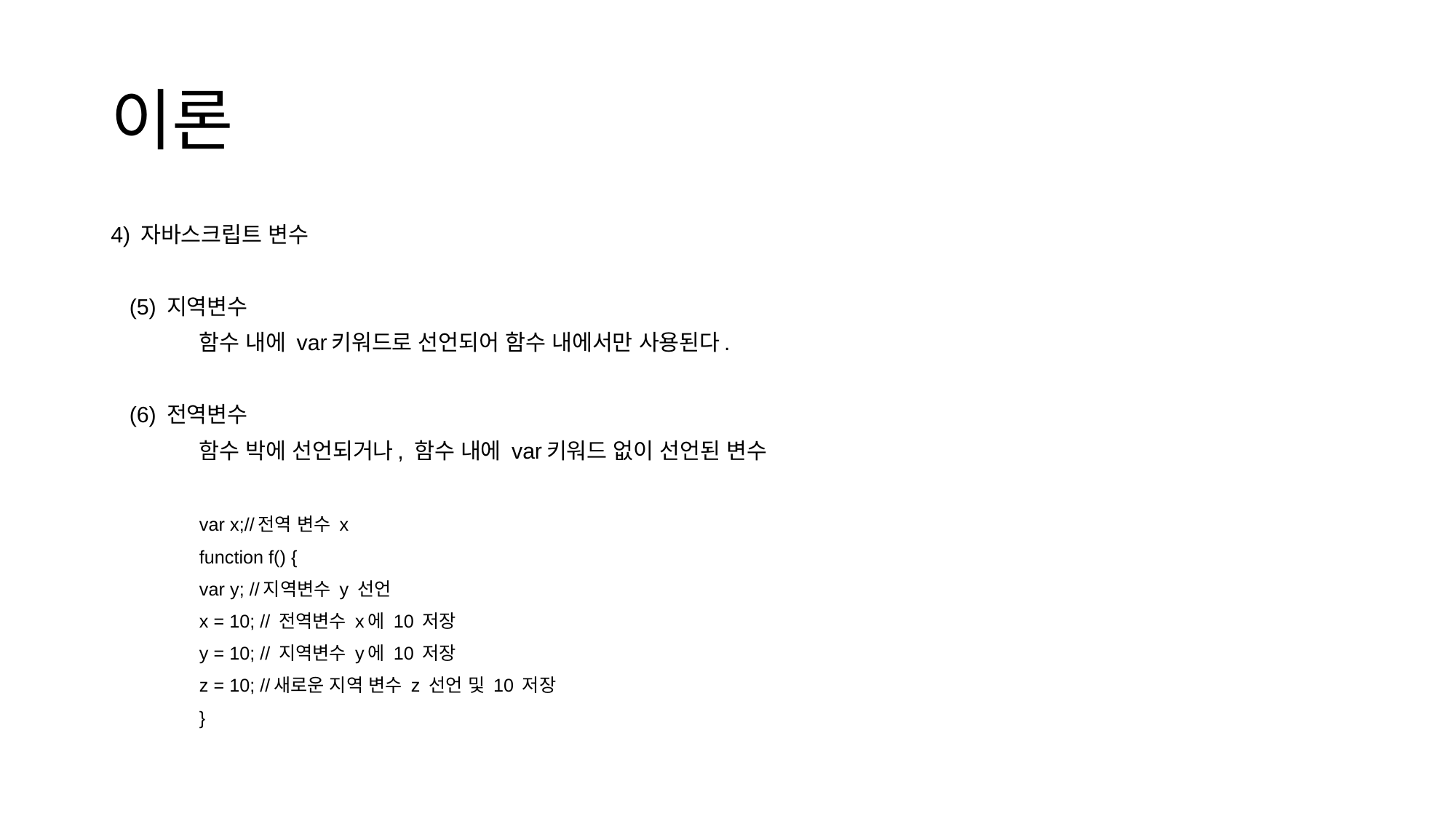

# 이론
4) 자바스크립트 변수

   (5) 지역변수
 	함수 내에 var키워드로 선언되어 함수 내에서만 사용된다.

   (6) 전역변수
 	함수 박에 선언되거나, 함수 내에 var키워드 없이 선언된 변수

   	var x;//전역 변수 x
	function f() {
	var y; //지역변수 y 선언
	x = 10; // 전역변수 x에 10 저장
	y = 10; // 지역변수 y에 10 저장
	z = 10; //새로운 지역 변수 z 선언 및 10 저장
	}